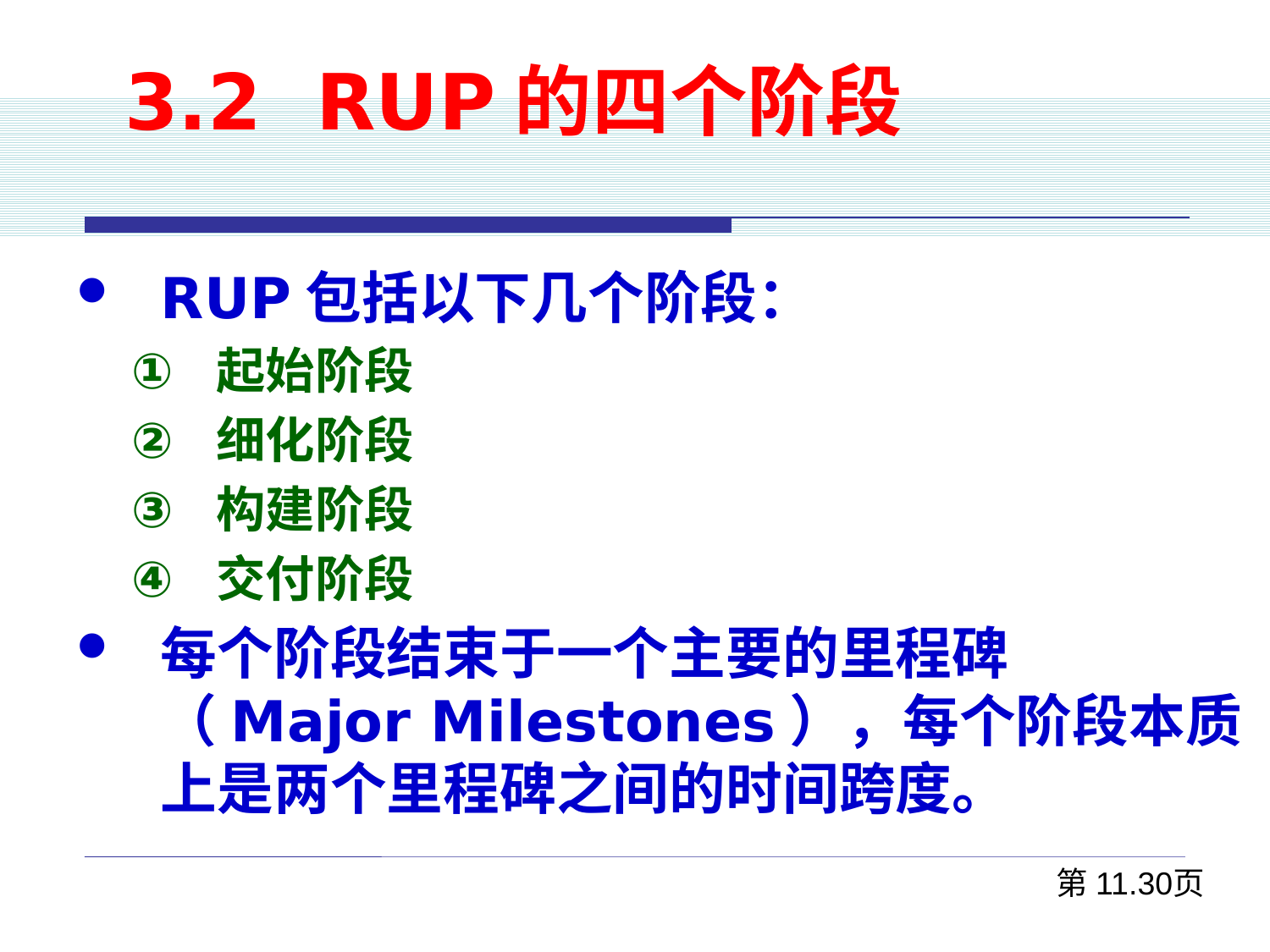

3.2  RUP的四个阶段
RUP包括以下几个阶段：
起始阶段
细化阶段
构建阶段
交付阶段
每个阶段结束于一个主要的里程碑（Major Milestones），每个阶段本质上是两个里程碑之间的时间跨度。
第11.30页